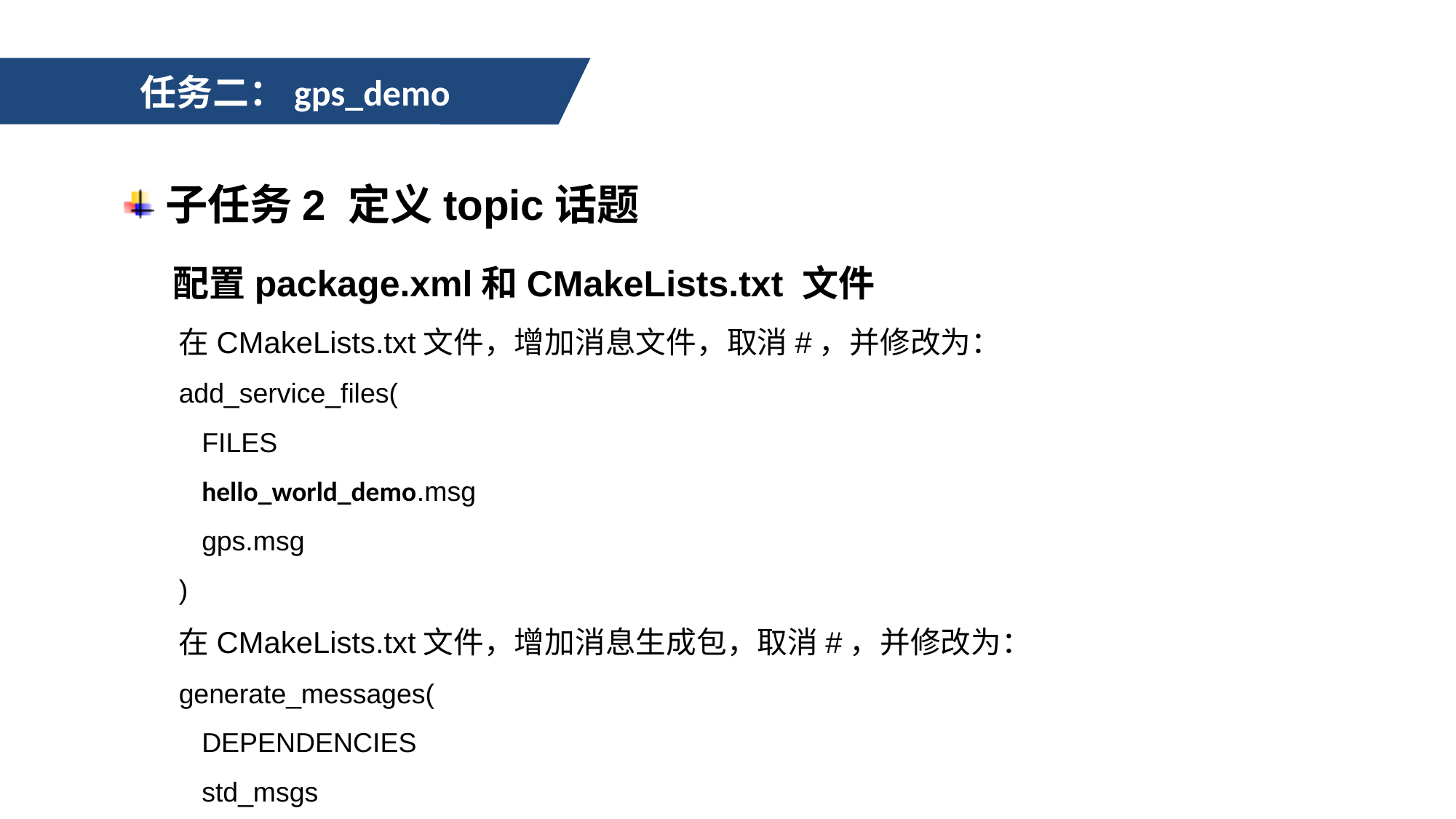

任务二：gps_demo
子任务2 定义topic话题
    配置package.xml和CMakeLists.txt 文件
在CMakeLists.txt文件，增加消息文件，取消#，并修改为：
add_service_files(
   FILES
   hello_world_demo.msg
   gps.msg
)
在CMakeLists.txt文件，增加消息生成包，取消#，并修改为：
generate_messages(
   DEPENDENCIES
   std_msgs
 )